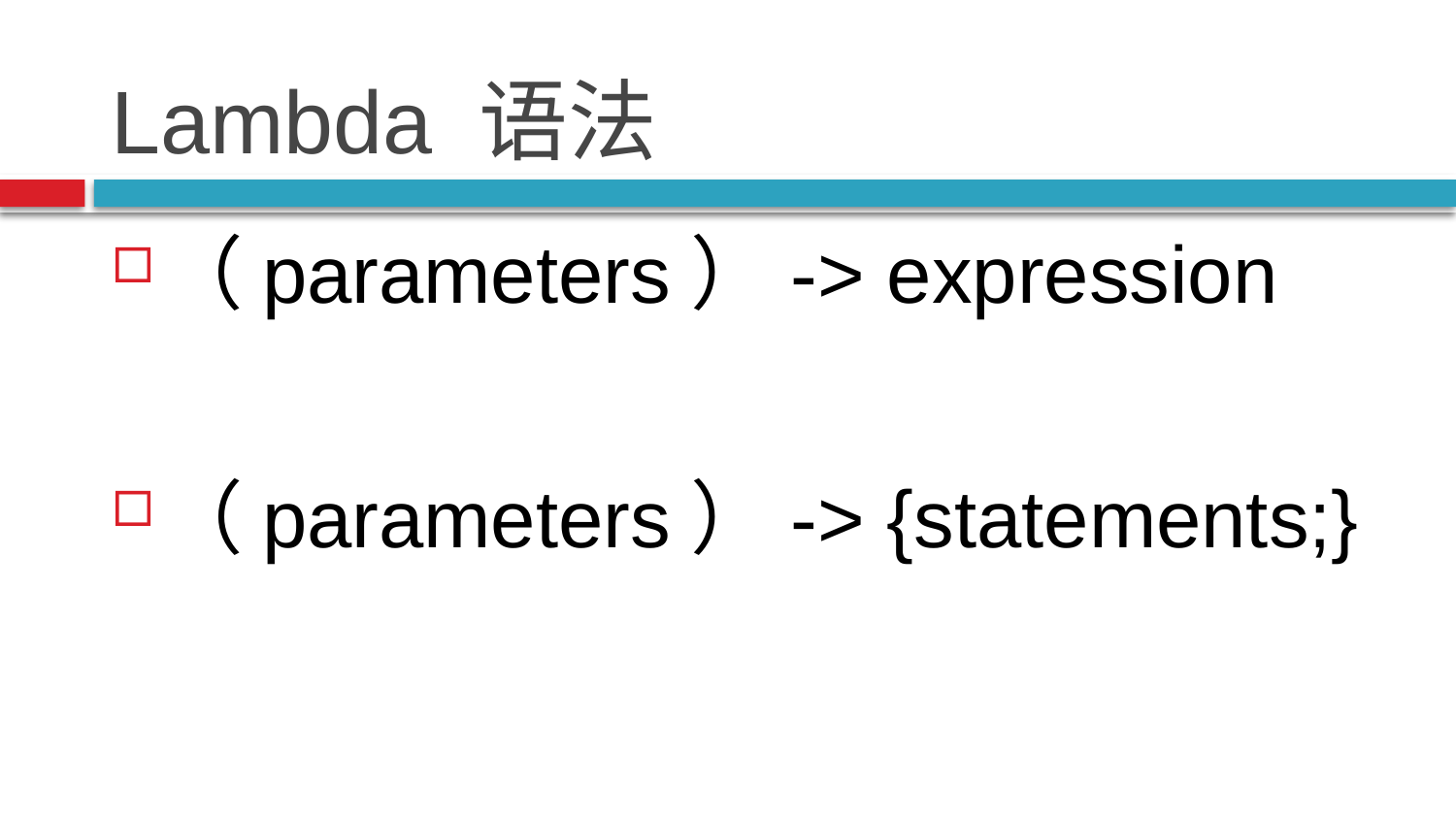

# Lambda 语法
（parameters）-> expression

（parameters）-> {statements;}